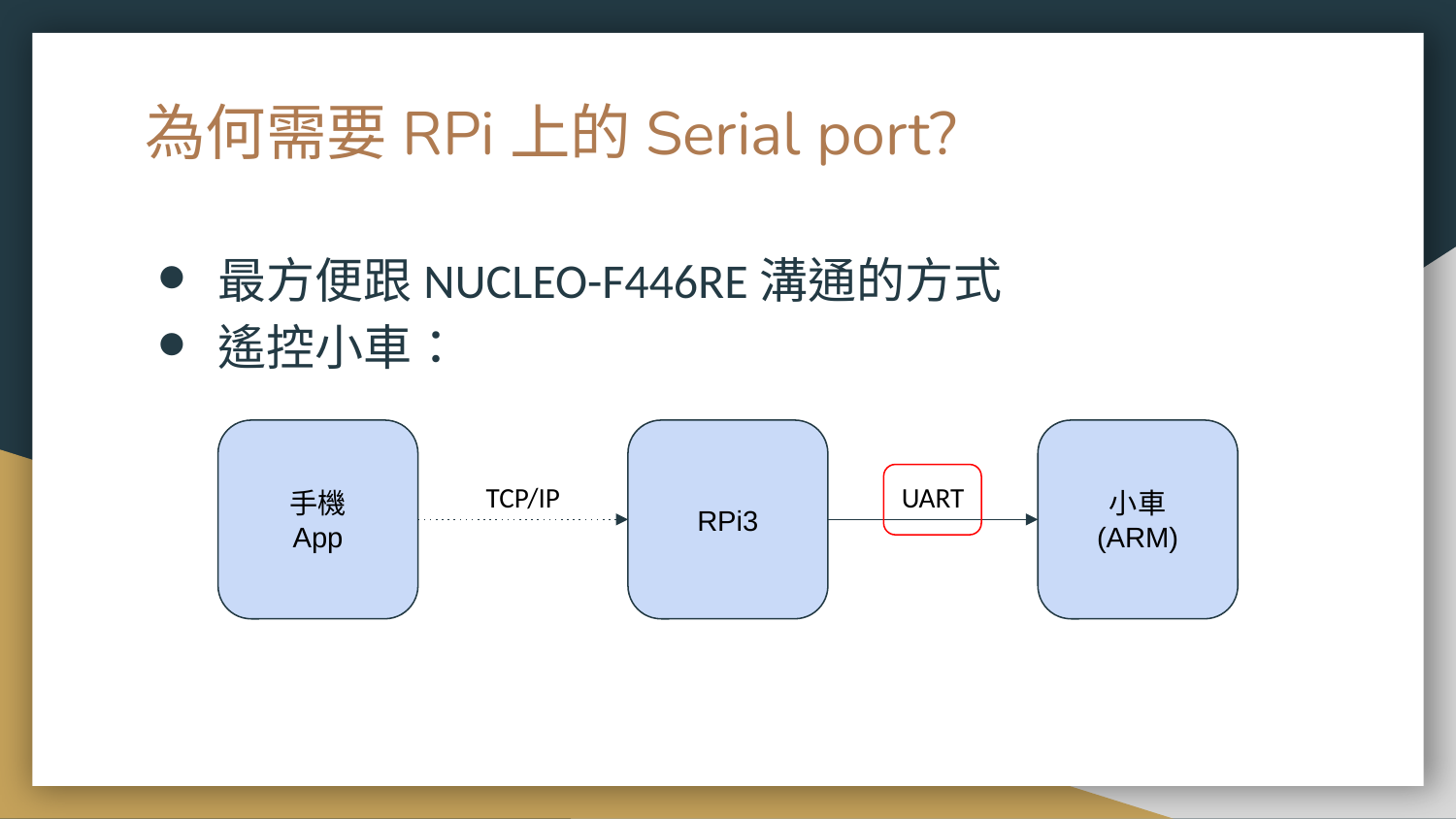

# 為何需要RPi上的Serial port?
最方便跟NUCLEO-F446RE溝通的方式
遙控小車：
手機
App
RPi3
小車
(ARM)

TCP/IP
UART